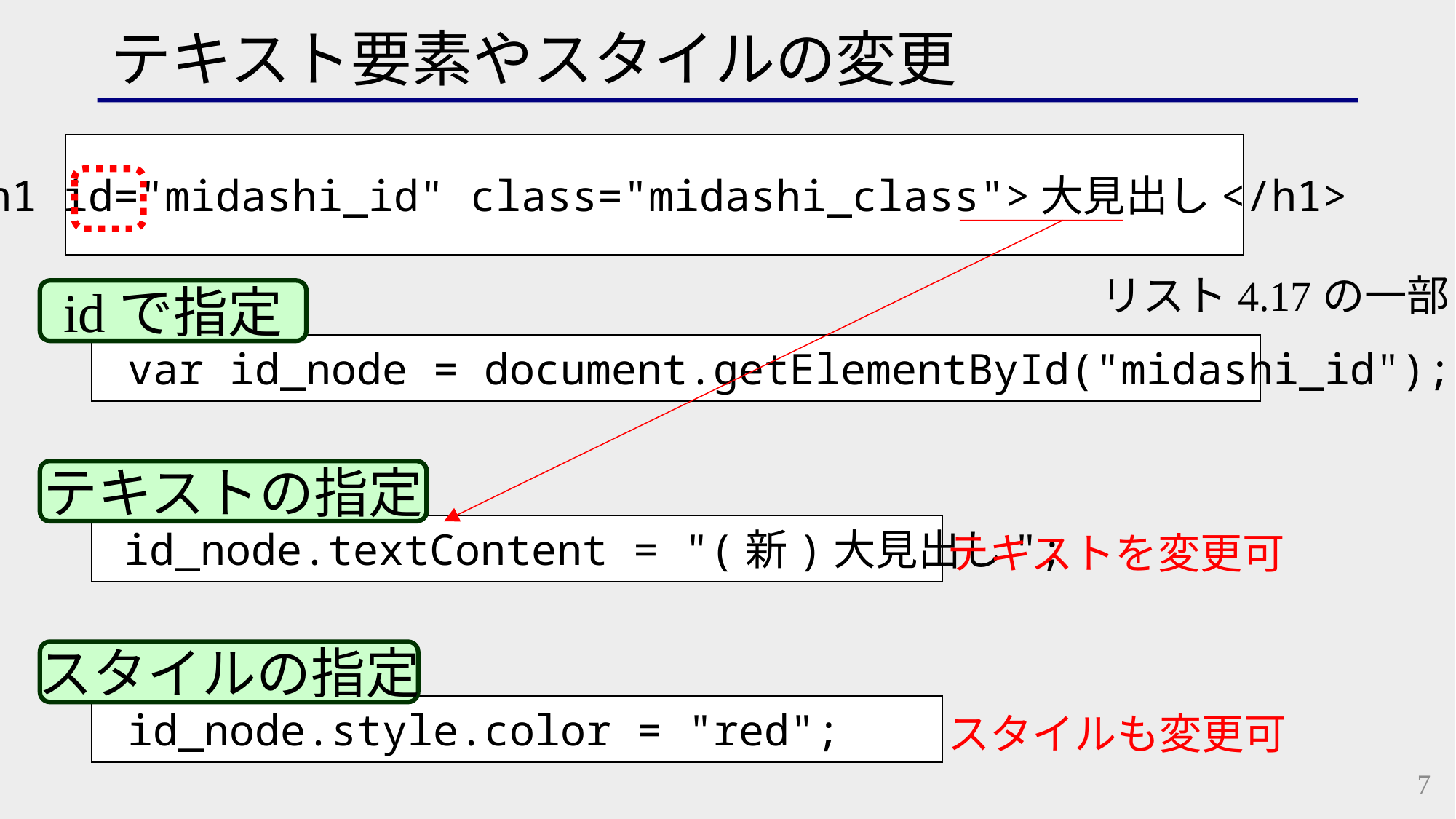

テキスト要素やスタイルの変更
<h1 id="midashi_id" class="midashi_class">大見出し</h1>

リスト4.17の一部
idで指定
 var id_node = document.getElementById("midashi_id");
テキストの指定
 id_node.textContent = "(新)大見出し";
テキストを変更可
スタイルの指定
 id_node.style.color = "red";
スタイルも変更可
7